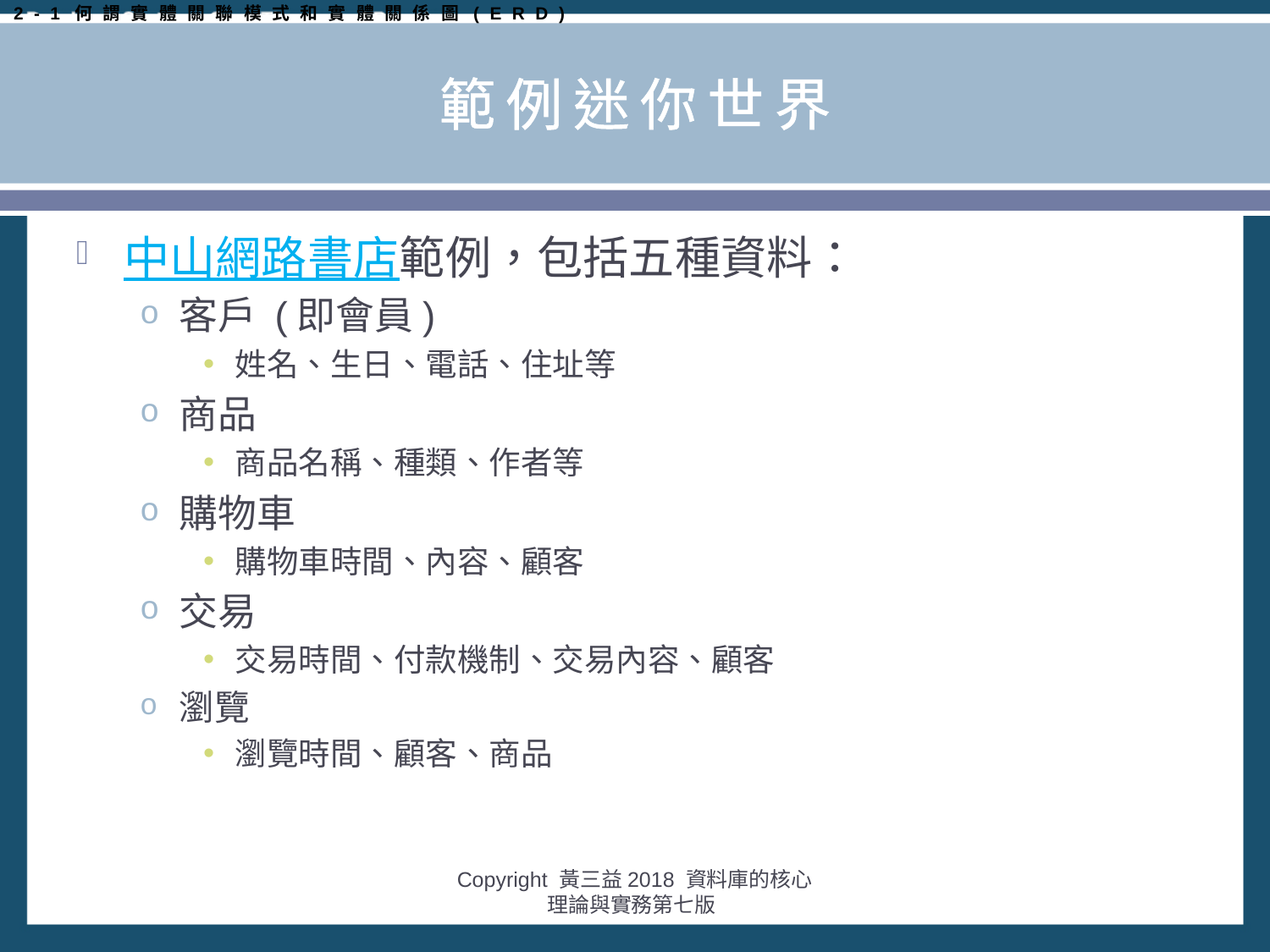

2-1何謂實體關聯模式和實體關係圖(ERD)
# 範例迷你世界
中山網路書店範例，包括五種資料：
客戶 (即會員)
姓名、生日、電話、住址等
商品
商品名稱、種類、作者等
購物車
購物車時間、內容、顧客
交易
交易時間、付款機制、交易內容、顧客
瀏覽
瀏覽時間、顧客、商品

Copyright 黃三益2018 資料庫的核心理論與實務第七版